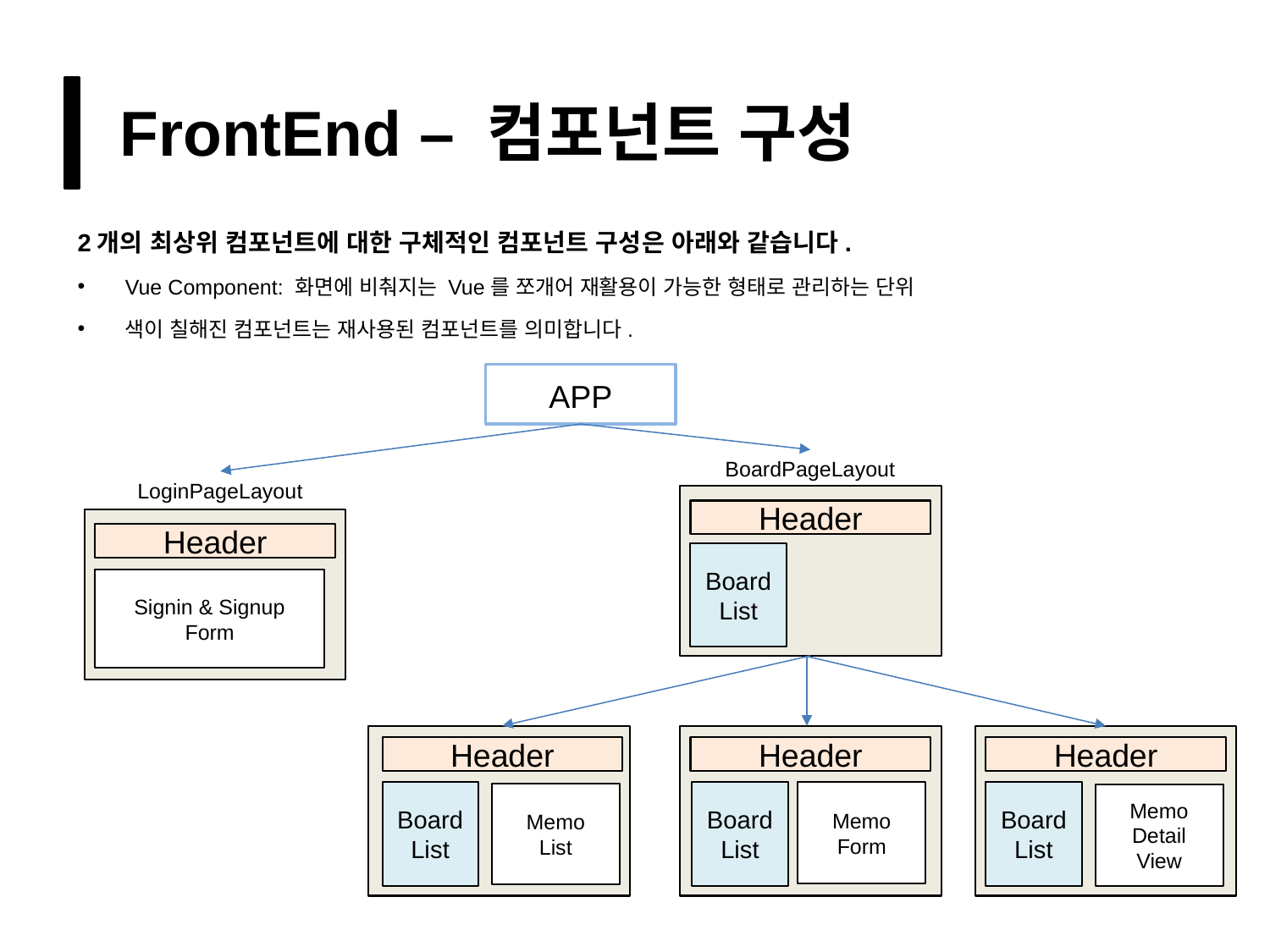

FrontEnd – 컴포넌트 구성
2개의 최상위 컴포넌트에 대한 구체적인 컴포넌트 구성은 아래와 같습니다.
Vue Component: 화면에 비춰지는 Vue를 쪼개어 재활용이 가능한 형태로 관리하는 단위
색이 칠해진 컴포넌트는 재사용된 컴포넌트를 의미합니다.

APP
BoardPageLayout
LoginPageLayout

Header

Header
Board
List
Signin & Signup Form

Header
Header
Header
Board
List
Board
List
Board
List
Memo
Form
Memo
List
Memo
Detail
View